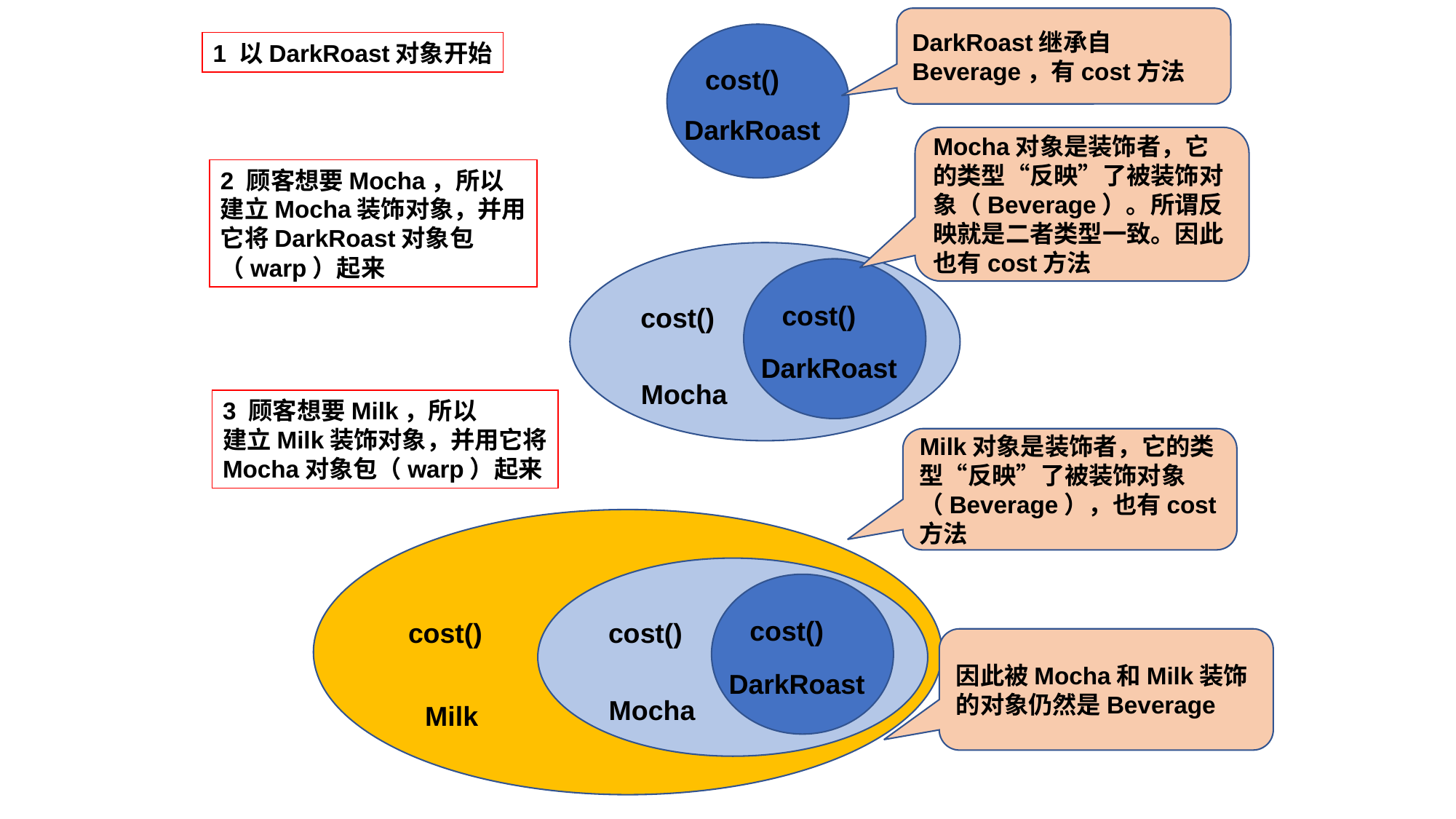

DarkRoast继承自Beverage，有cost方法

cost()
DarkRoast
1 以DarkRoast对象开始
Mocha对象是装饰者，它的类型“反映”了被装饰对象（Beverage）。所谓反映就是二者类型一致。因此也有cost方法
2 顾客想要Mocha，所以
建立Mocha装饰对象，并用
它将DarkRoast对象包
（warp）起来

cost()
DarkRoast
cost()
Mocha
3 顾客想要Milk，所以
建立Milk装饰对象，并用它将
Mocha对象包（warp）起来
Milk对象是装饰者，它的类型“反映”了被装饰对象（Beverage），也有cost方法

cost()
DarkRoast
cost()
Mocha
cost()
Milk
因此被Mocha和Milk装饰的对象仍然是Beverage
176